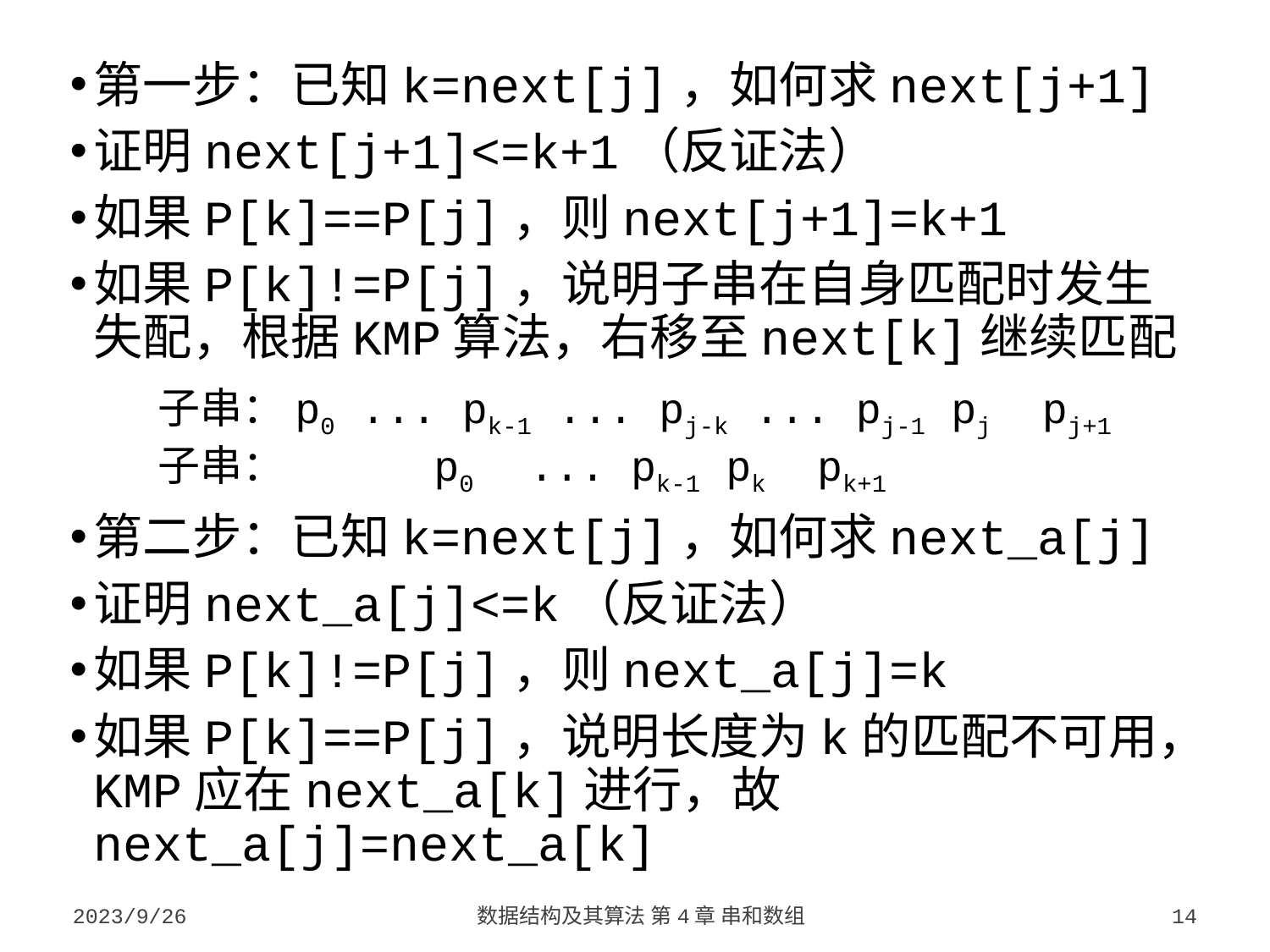

第一步：已知k=next[j]，如何求next[j+1]
证明next[j+1]<=k+1（反证法）
如果P[k]==P[j]，则next[j+1]=k+1
如果P[k]!=P[j]，说明子串在自身匹配时发生失配，根据KMP算法，右移至next[k]继续匹配

第二步：已知k=next[j]，如何求next_a[j]
证明next_a[j]<=k（反证法）
如果P[k]!=P[j]，则next_a[j]=k
如果P[k]==P[j]，说明长度为k的匹配不可用，KMP应在next_a[k]进行，故next_a[j]=next_a[k]
子串：p0 ... pk-1 ... pj-k ... pj-1 pj  pj+1
子串：               p0   ... pk-1 pk  pk+1
2023/9/26
数据结构及其算法 第4章 串和数组
14